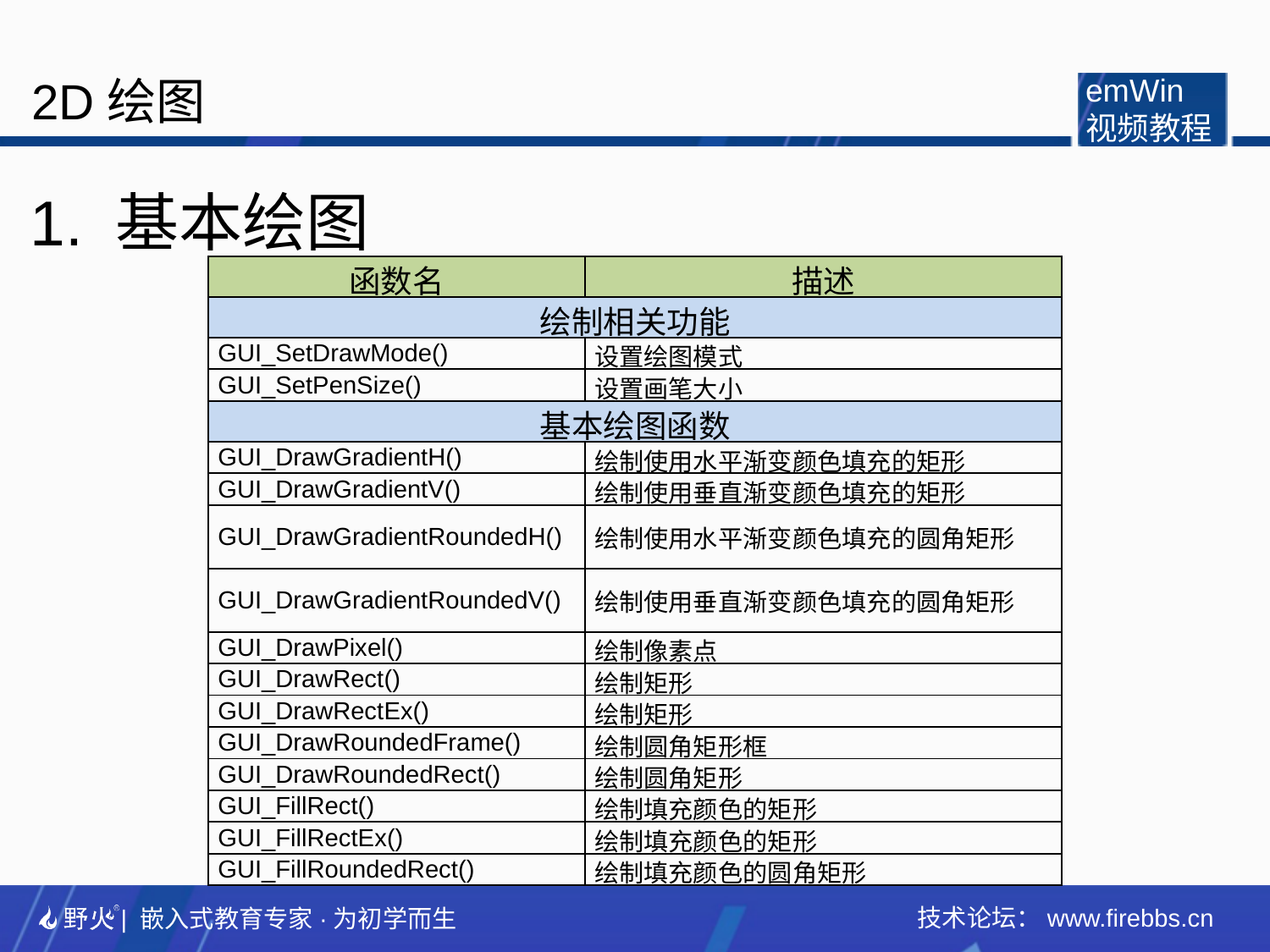

2D绘图
emWin
视频教程
1. 基本绘图
| 函数名 | 描述 |
| --- | --- |
| 绘制相关功能 |  |
| GUI\_SetDrawMode() | 设置绘图模式 |
| GUI\_SetPenSize() | 设置画笔大小 |
| 基本绘图函数 |  |
| GUI\_DrawGradientH() | 绘制使用水平渐变颜色填充的矩形 |
| GUI\_DrawGradientV() | 绘制使用垂直渐变颜色填充的矩形 |
| GUI\_DrawGradientRoundedH() | 绘制使用水平渐变颜色填充的圆角矩形 |
| GUI\_DrawGradientRoundedV() | 绘制使用垂直渐变颜色填充的圆角矩形 |
| GUI\_DrawPixel() | 绘制像素点 |
| GUI\_DrawRect() | 绘制矩形 |
| GUI\_DrawRectEx() | 绘制矩形 |
| GUI\_DrawRoundedFrame() | 绘制圆角矩形框 |
| GUI\_DrawRoundedRect() | 绘制圆角矩形 |
| GUI\_FillRect() | 绘制填充颜色的矩形 |
| GUI\_FillRectEx() | 绘制填充颜色的矩形 |
| GUI\_FillRoundedRect() | 绘制填充颜色的圆角矩形 |